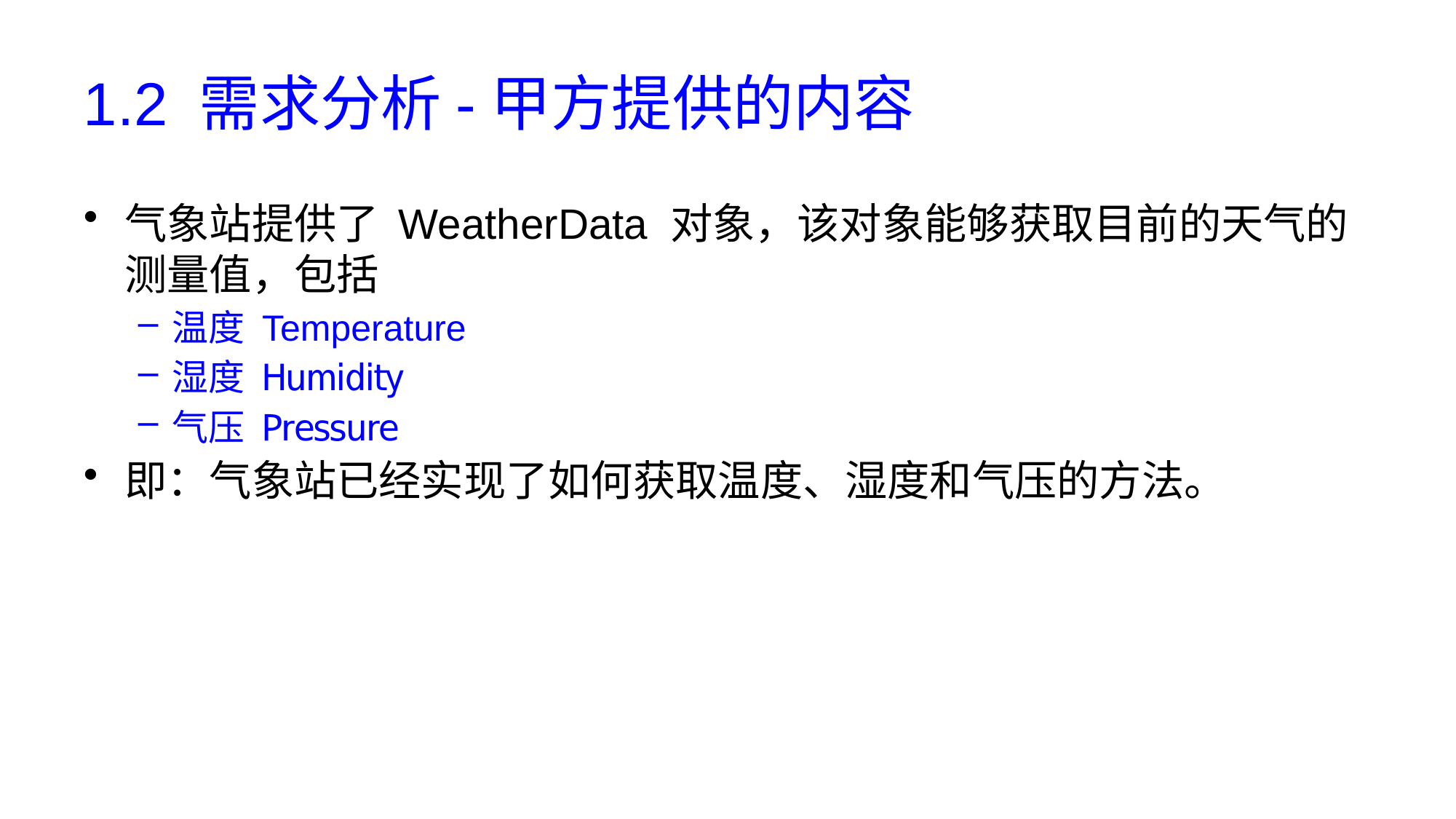

# 1.2 需求分析-甲方提供的内容
气象站提供了 WeatherData 对象，该对象能够获取目前的天气的测量值，包括
温度 Temperature
湿度 Humidity
气压 Pressure
即：气象站已经实现了如何获取温度、湿度和气压的方法。

6